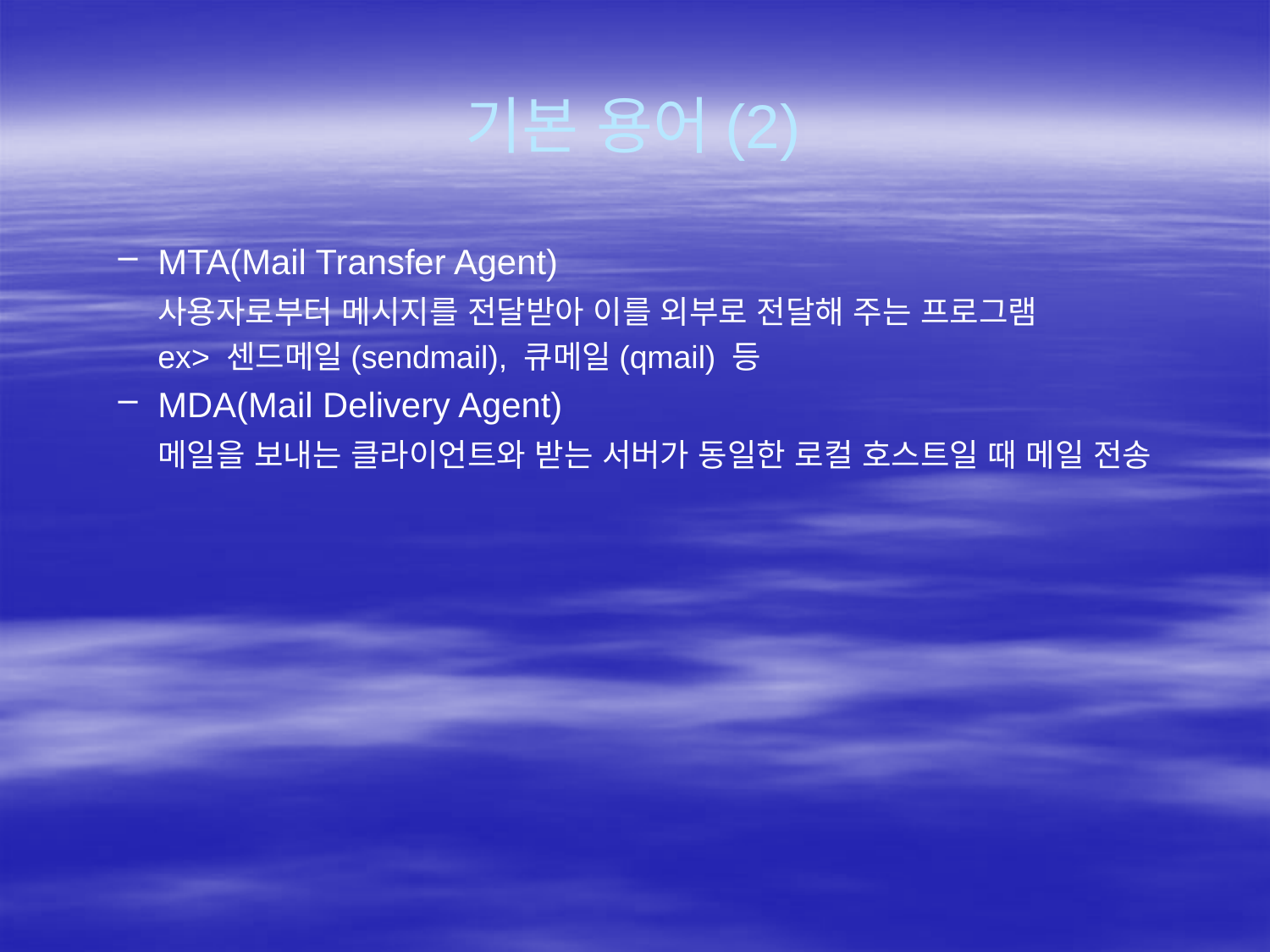

# 기본 용어(2)
MTA(Mail Transfer Agent)
	사용자로부터 메시지를 전달받아 이를 외부로 전달해 주는 프로그램
	ex> 센드메일(sendmail), 큐메일(qmail) 등
MDA(Mail Delivery Agent)
	메일을 보내는 클라이언트와 받는 서버가 동일한 로컬 호스트일 때 메일 전송